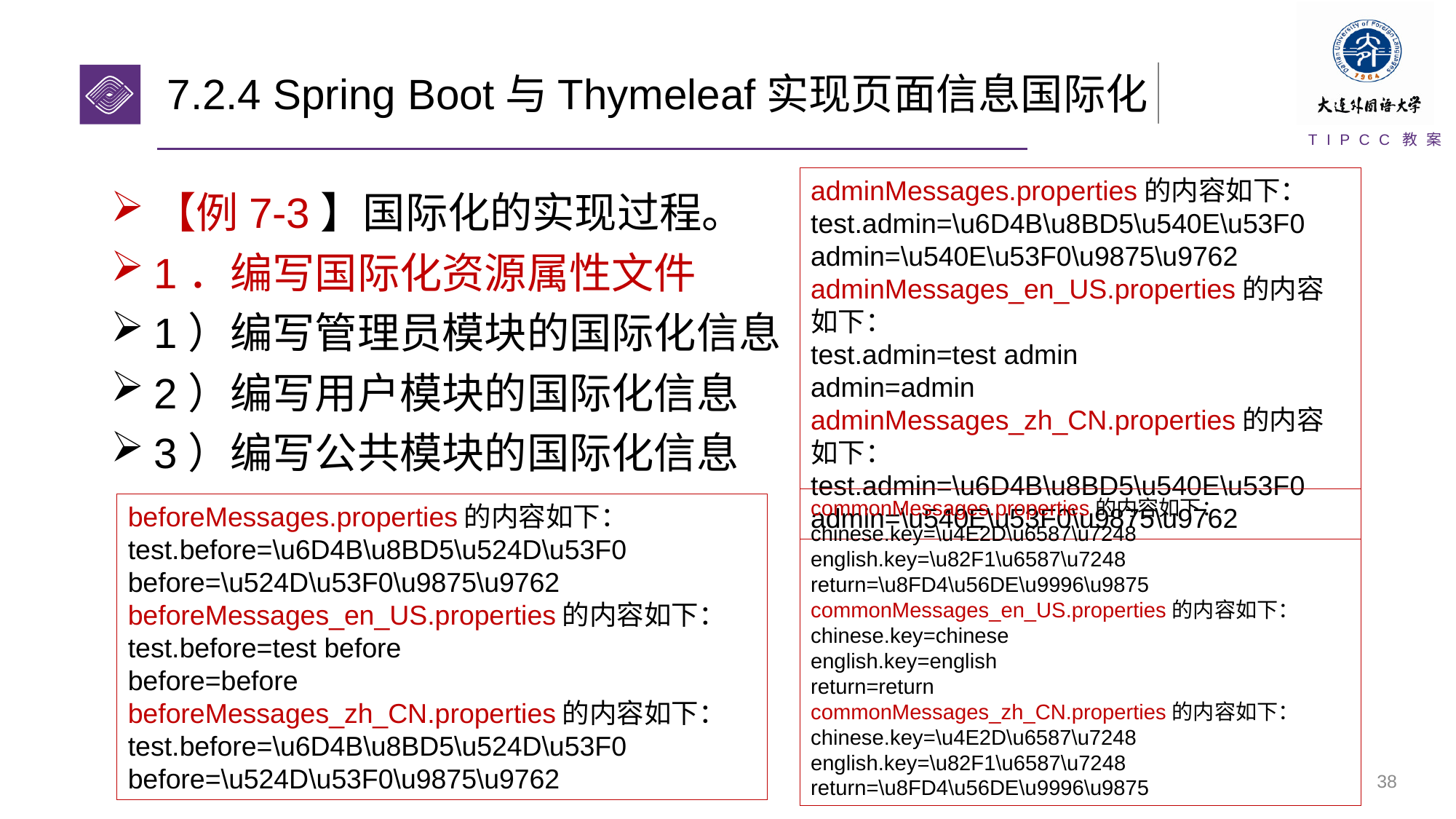

# 7.2.4 Spring Boot与Thymeleaf实现页面信息国际化
adminMessages.properties的内容如下：
test.admin=\u6D4B\u8BD5\u540E\u53F0
admin=\u540E\u53F0\u9875\u9762
adminMessages_en_US.properties的内容如下：
test.admin=test admin
admin=admin
adminMessages_zh_CN.properties的内容如下：
test.admin=\u6D4B\u8BD5\u540E\u53F0
admin=\u540E\u53F0\u9875\u9762
【例7-3】国际化的实现过程。
1．编写国际化资源属性文件
1）编写管理员模块的国际化信息
2）编写用户模块的国际化信息
3）编写公共模块的国际化信息
commonMessages.properties的内容如下：
chinese.key=\u4E2D\u6587\u7248
english.key=\u82F1\u6587\u7248
return=\u8FD4\u56DE\u9996\u9875
commonMessages_en_US.properties的内容如下：
chinese.key=chinese
english.key=english
return=return
commonMessages_zh_CN.properties的内容如下：
chinese.key=\u4E2D\u6587\u7248
english.key=\u82F1\u6587\u7248
return=\u8FD4\u56DE\u9996\u9875
beforeMessages.properties的内容如下：
test.before=\u6D4B\u8BD5\u524D\u53F0
before=\u524D\u53F0\u9875\u9762
beforeMessages_en_US.properties的内容如下：
test.before=test before
before=before
beforeMessages_zh_CN.properties的内容如下：
test.before=\u6D4B\u8BD5\u524D\u53F0
before=\u524D\u53F0\u9875\u9762
38